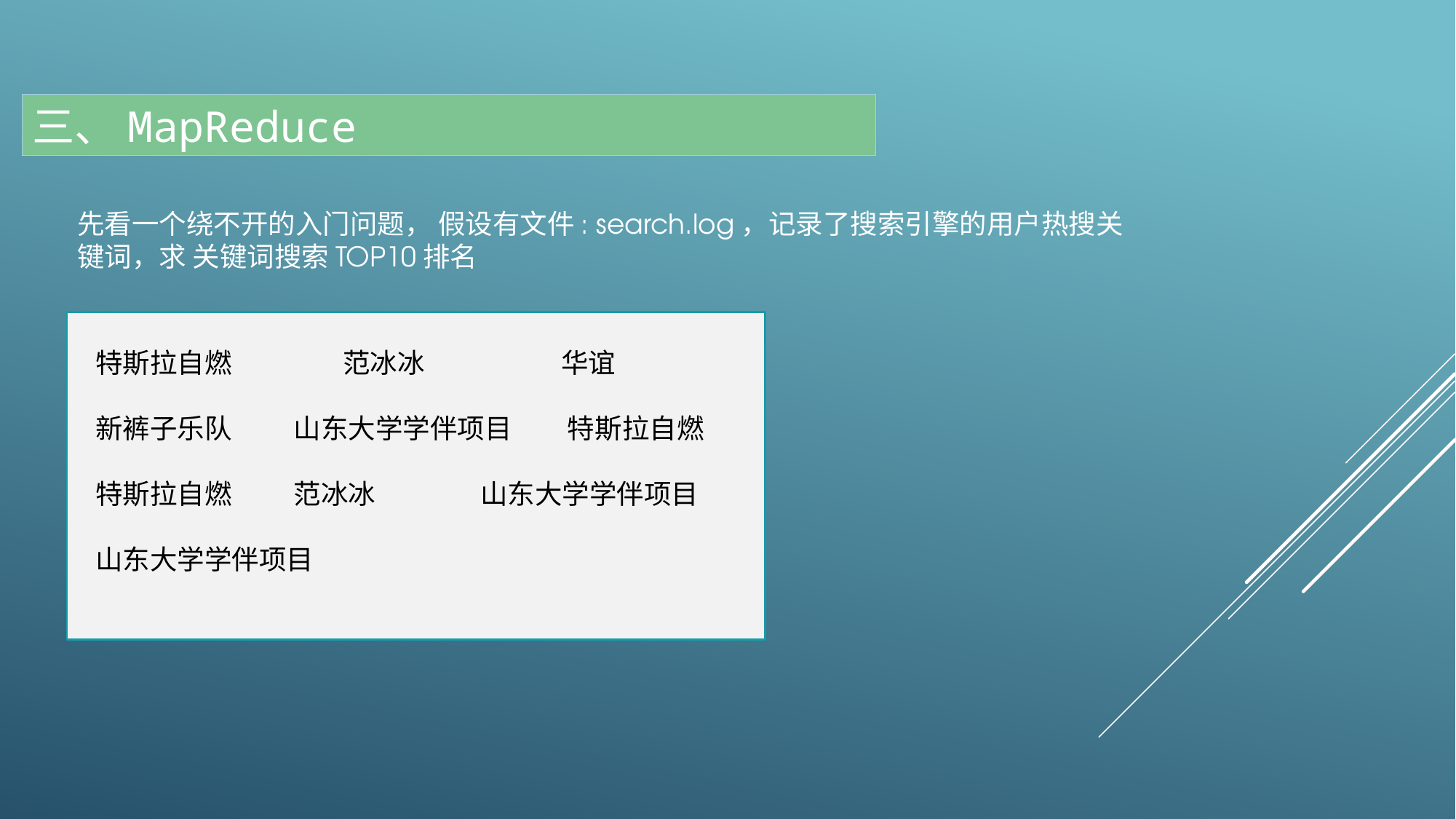

三、MapReduce
先看一个绕不开的入门问题， 假设有文件: search.log，记录了搜索引擎的用户热搜关键词，求 关键词搜索TOP10排名

特斯拉自燃                  范冰冰                      华谊

新裤子乐队          山东大学学伴项目         特斯拉自燃

特斯拉自燃          范冰冰                 山东大学学伴项目

山东大学学伴项目